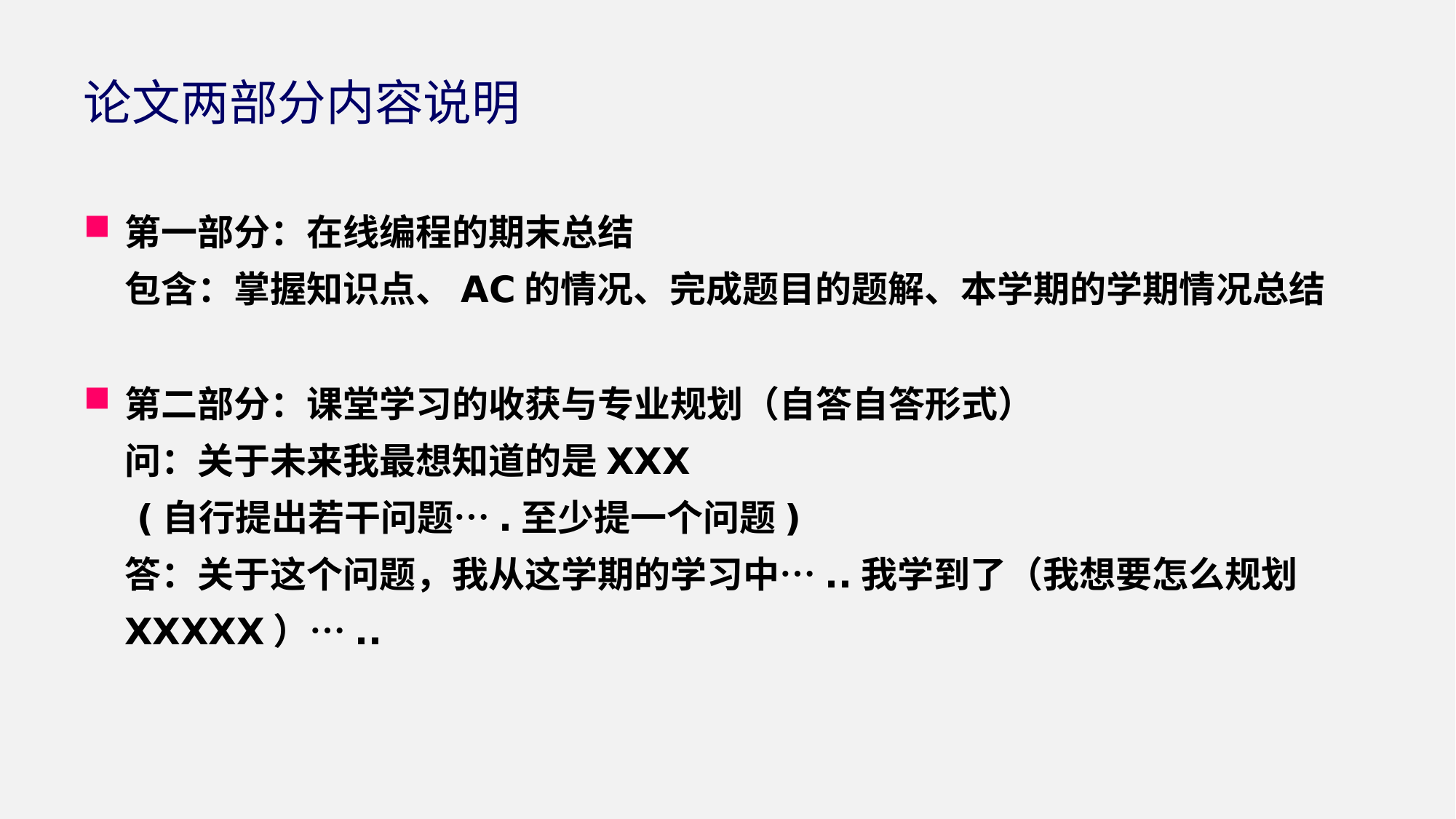

# 论文两部分内容说明
第一部分：在线编程的期末总结
包含：掌握知识点、AC的情况、完成题目的题解、本学期的学期情况总结
第二部分：课堂学习的收获与专业规划（自答自答形式）
问：关于未来我最想知道的是XXX
 (自行提出若干问题….至少提一个问题)
答：关于这个问题，我从这学期的学习中…..我学到了（我想要怎么规划XXXXX）…..